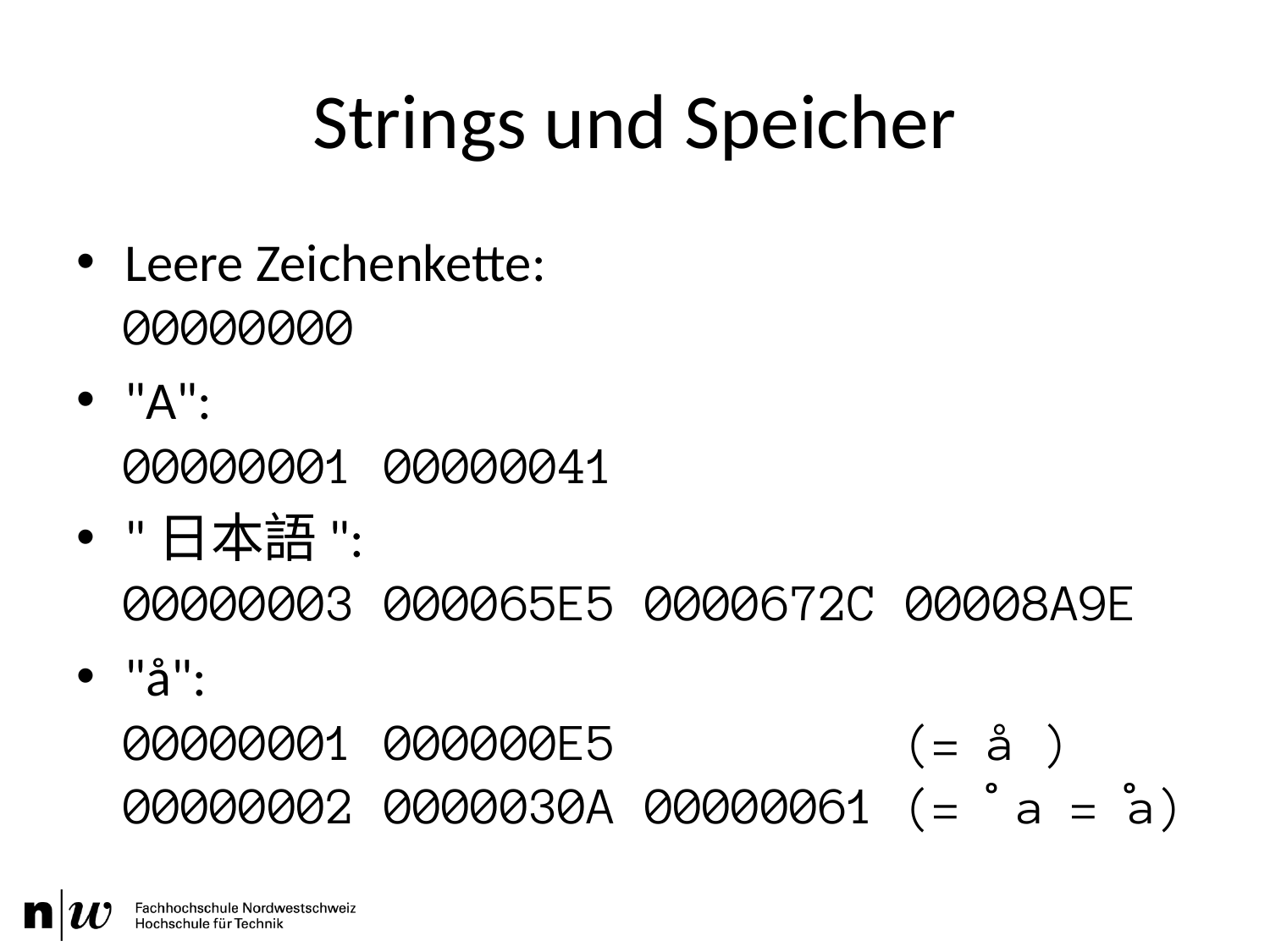

# Strings und Speicher
Leere Zeichenkette:
00000000
"A":
00000001 00000041
"日本語":
00000003 000065E5 0000672C 00008A9E
"å":
00000001 000000E5          (= å )
00000002 0000030A 00000061 (= ̊ a = ̊a)